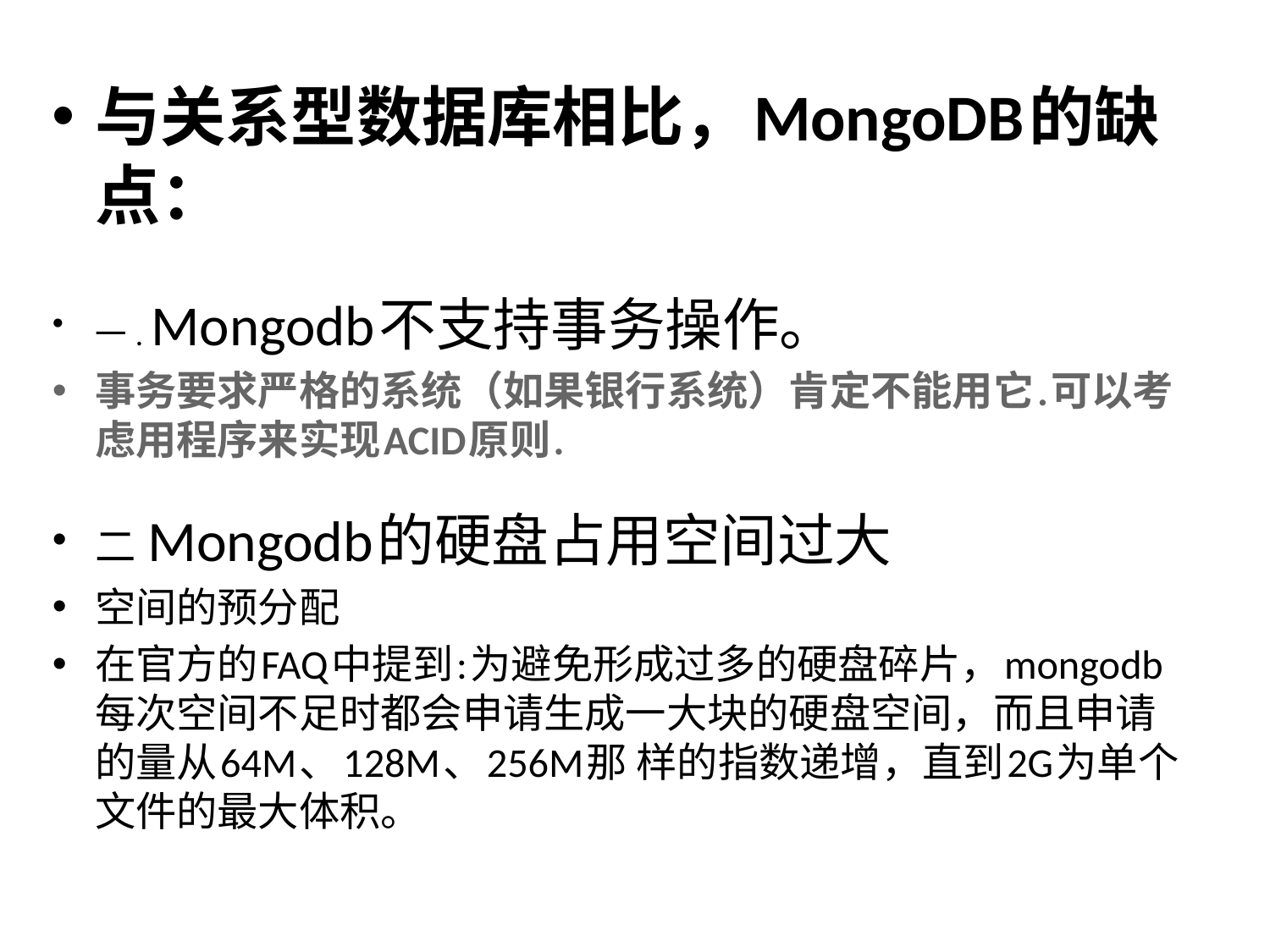

与关系型数据库相比，MongoDB的缺点：

一 . Mongodb不支持事务操作。
事务要求严格的系统（如果银行系统）肯定不能用它.可以考虑用程序来实现ACID原则.

二 Mongodb的硬盘占用空间过大
空间的预分配
在官方的FAQ中提到:为避免形成过多的硬盘碎片，mongodb每次空间不足时都会申请生成一大块的硬盘空间，而且申请的量从64M、128M、256M那 样的指数递增，直到2G为单个文件的最大体积。